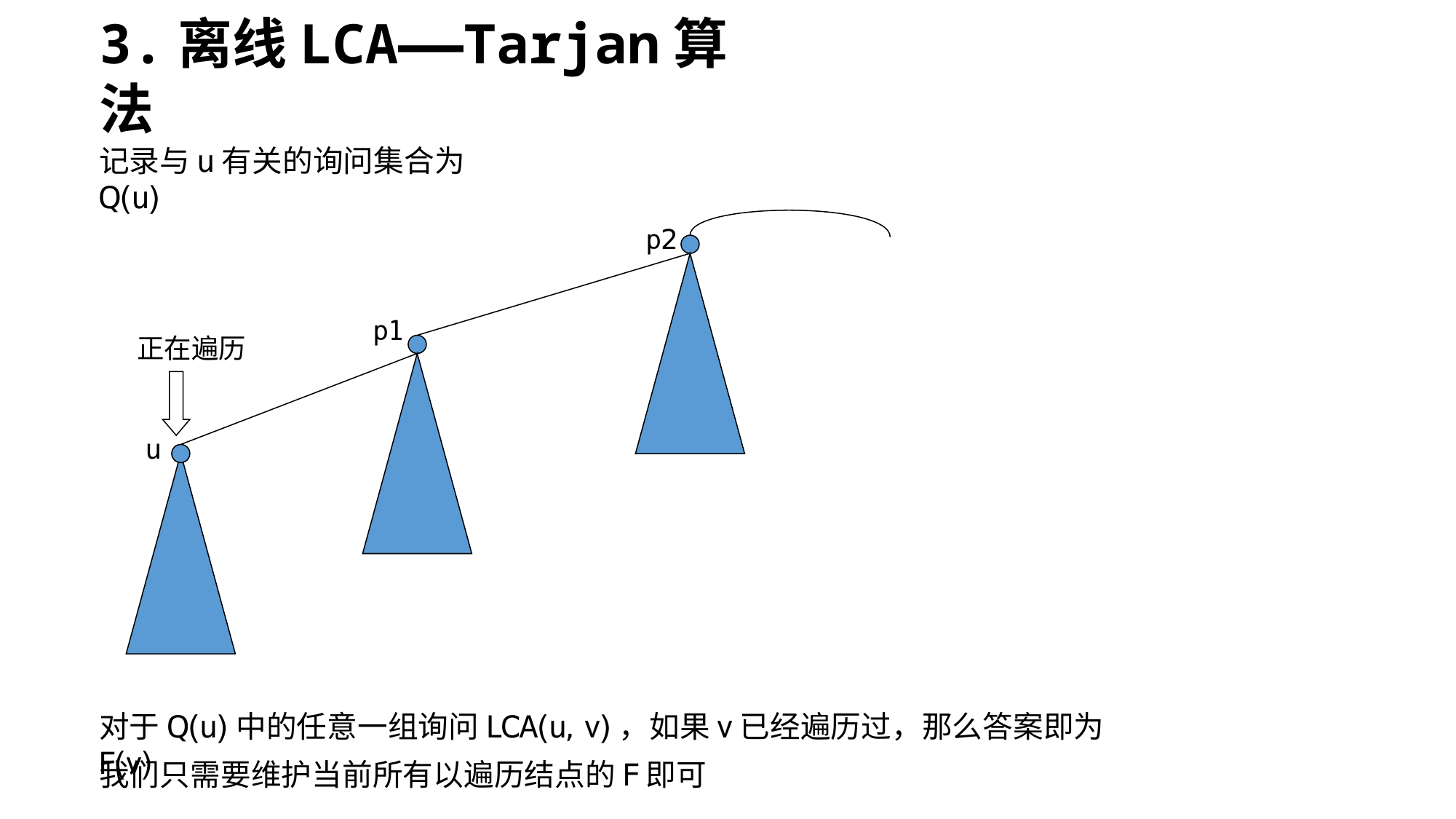

# 3.离线LCA——Tarjan算法
记录与u有关的询问集合为Q(u)
p2

p1
正在遍历

u

对于Q(u)中的任意一组询问LCA(u, v)，如果v已经遍历过，那么答案即为F(v)
我们只需要维护当前所有以遍历结点的F即可